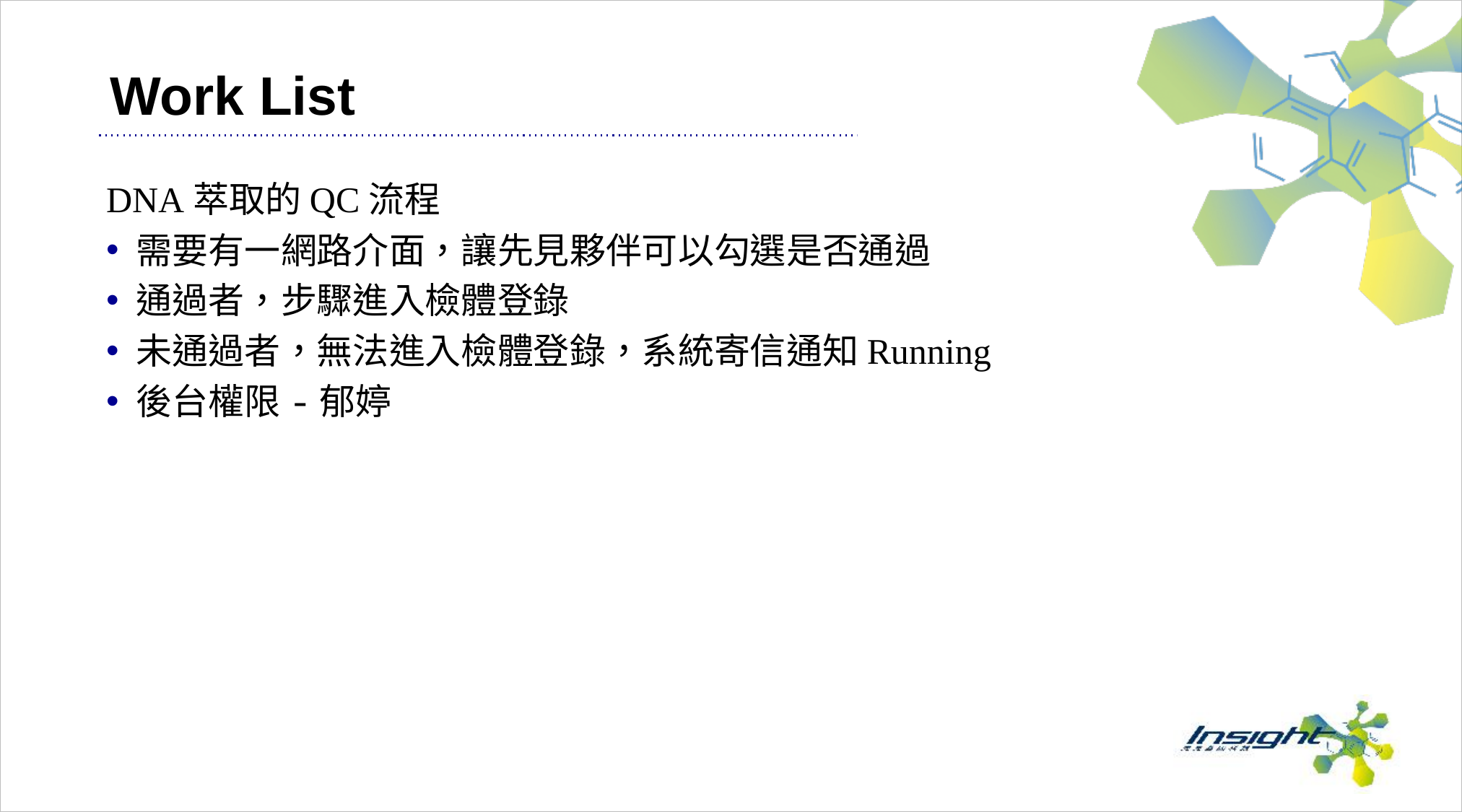

# Work List
DNA萃取的QC流程
需要有一網路介面，讓先見夥伴可以勾選是否通過
通過者，步驟進入檢體登錄
未通過者，無法進入檢體登錄，系統寄信通知Running
後台權限-郁婷